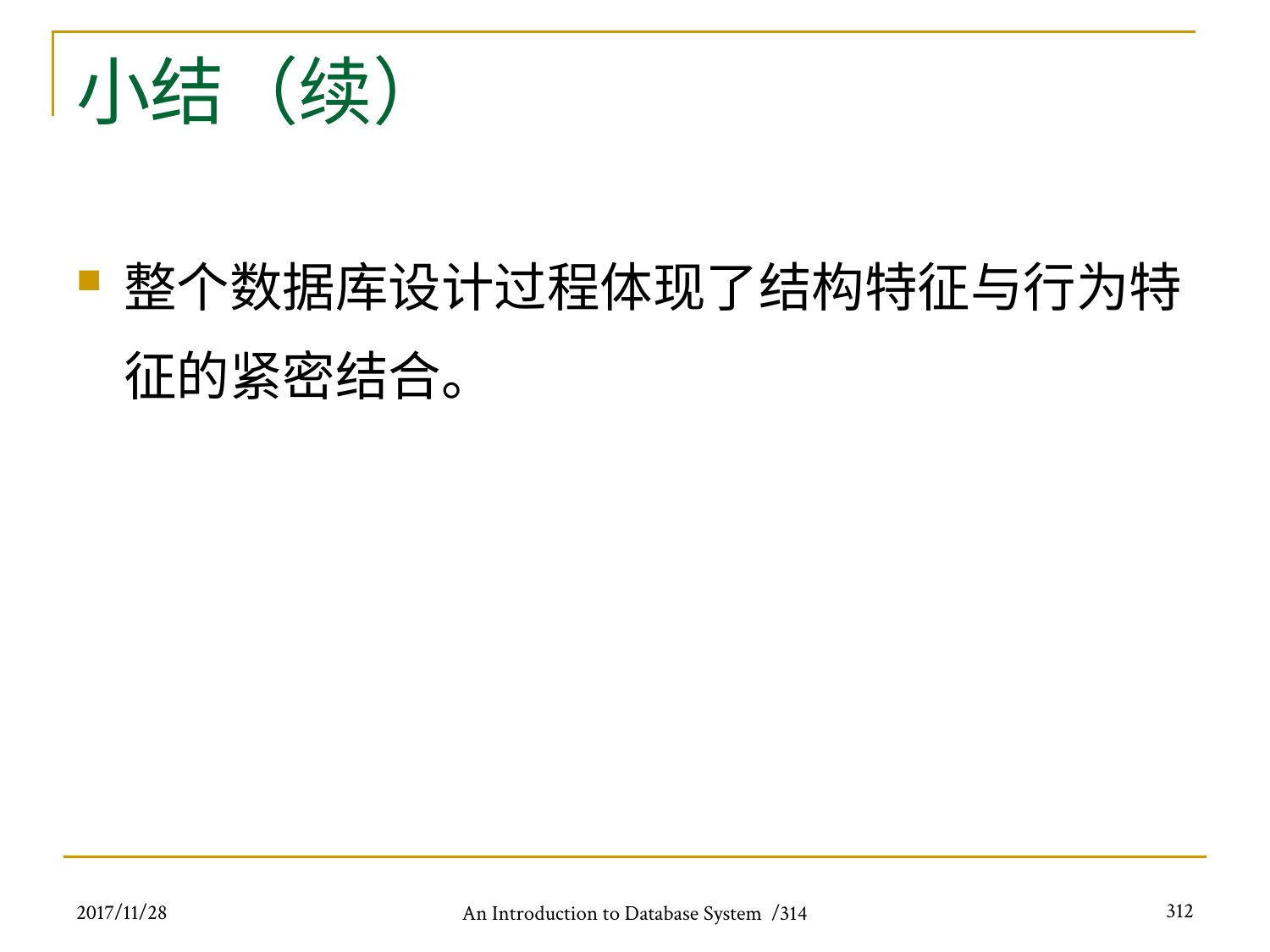

# 小结（续）
整个数据库设计过程体现了结构特征与行为特征的紧密结合。

2017/11/28
312
An Introduction to Database System  /314